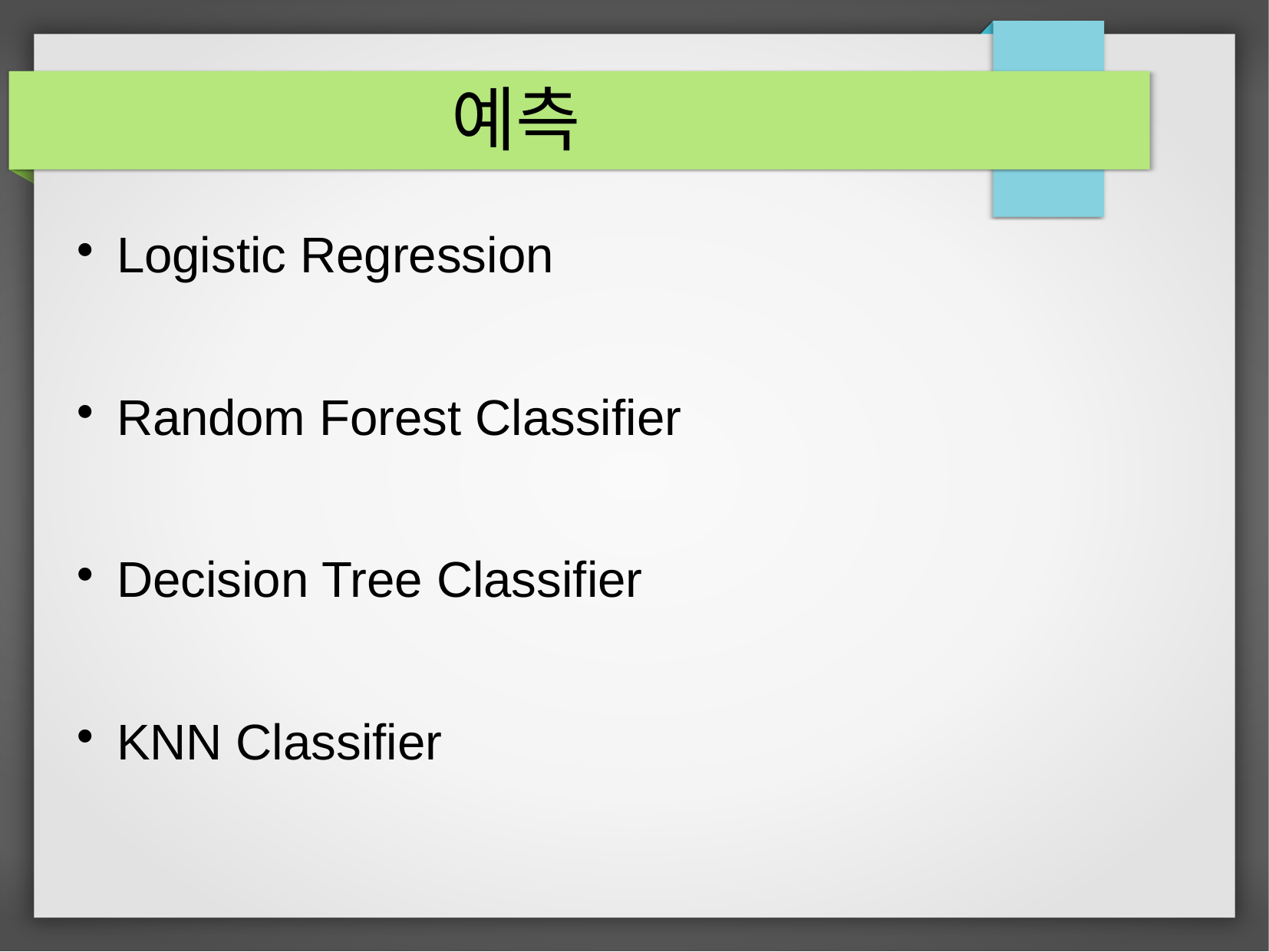

예측
Logistic Regression
Random Forest Classifier
Decision Tree Classifier
KNN Classifier